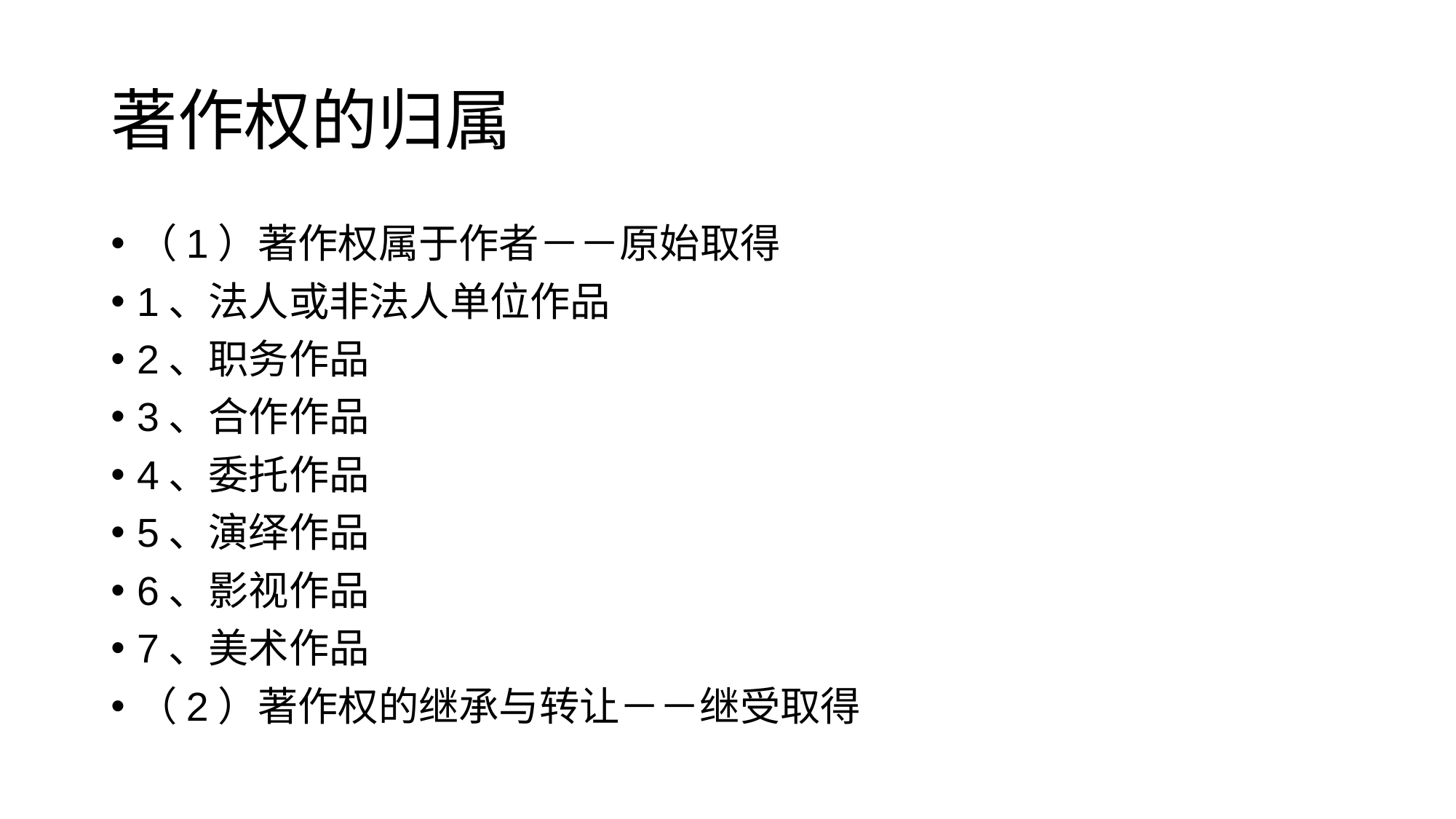

# 著作权的归属
（1）著作权属于作者－－原始取得
1、法人或非法人单位作品
2、职务作品
3、合作作品
4、委托作品
5、演绎作品
6、影视作品
7、美术作品
（2）著作权的继承与转让－－继受取得